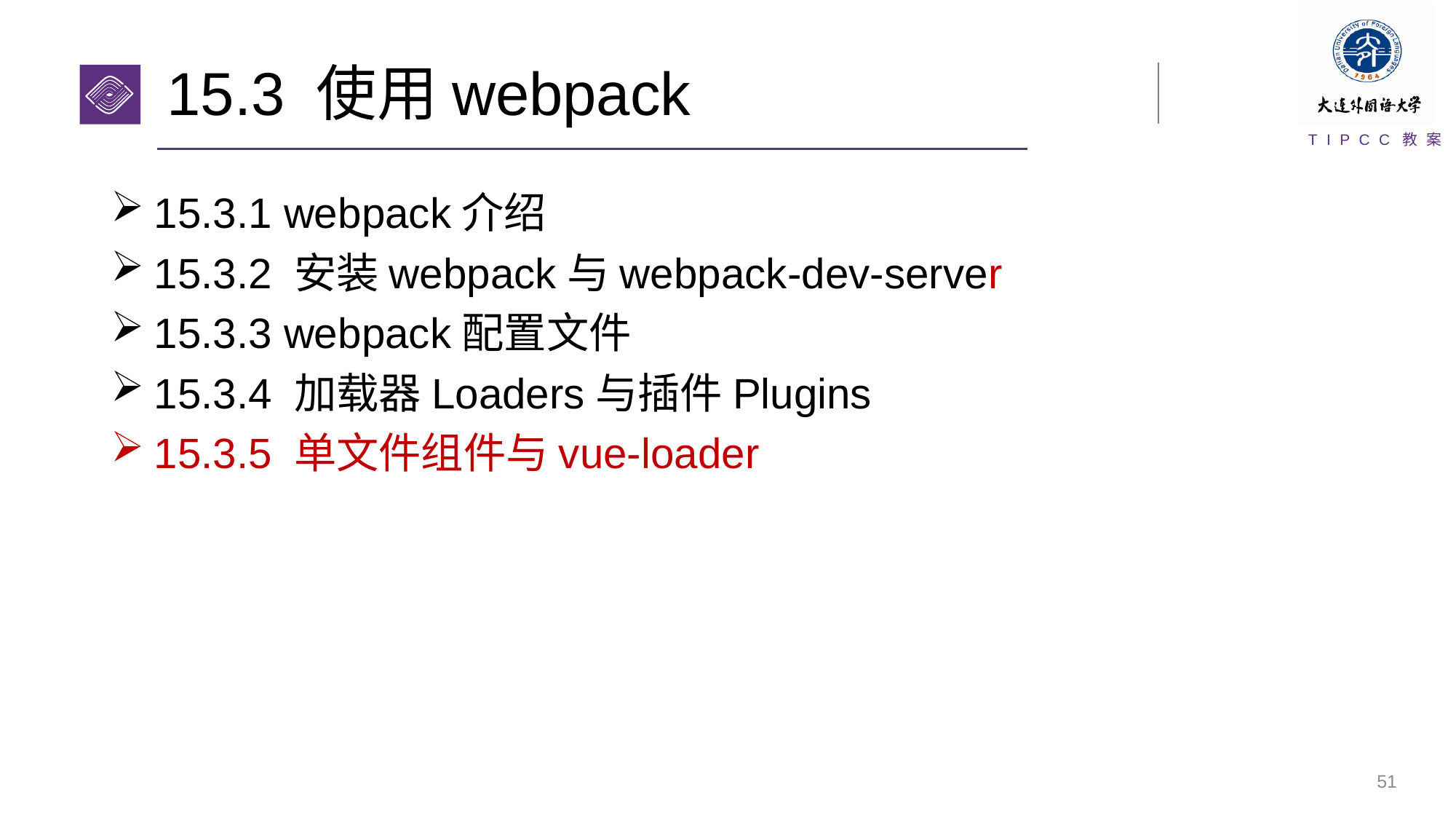

# 15.3 使用webpack
15.3.1 webpack介绍
15.3.2 安装webpack与webpack-dev-server
15.3.3 webpack配置文件
15.3.4 加载器Loaders与插件Plugins
15.3.5 单文件组件与vue-loader
51